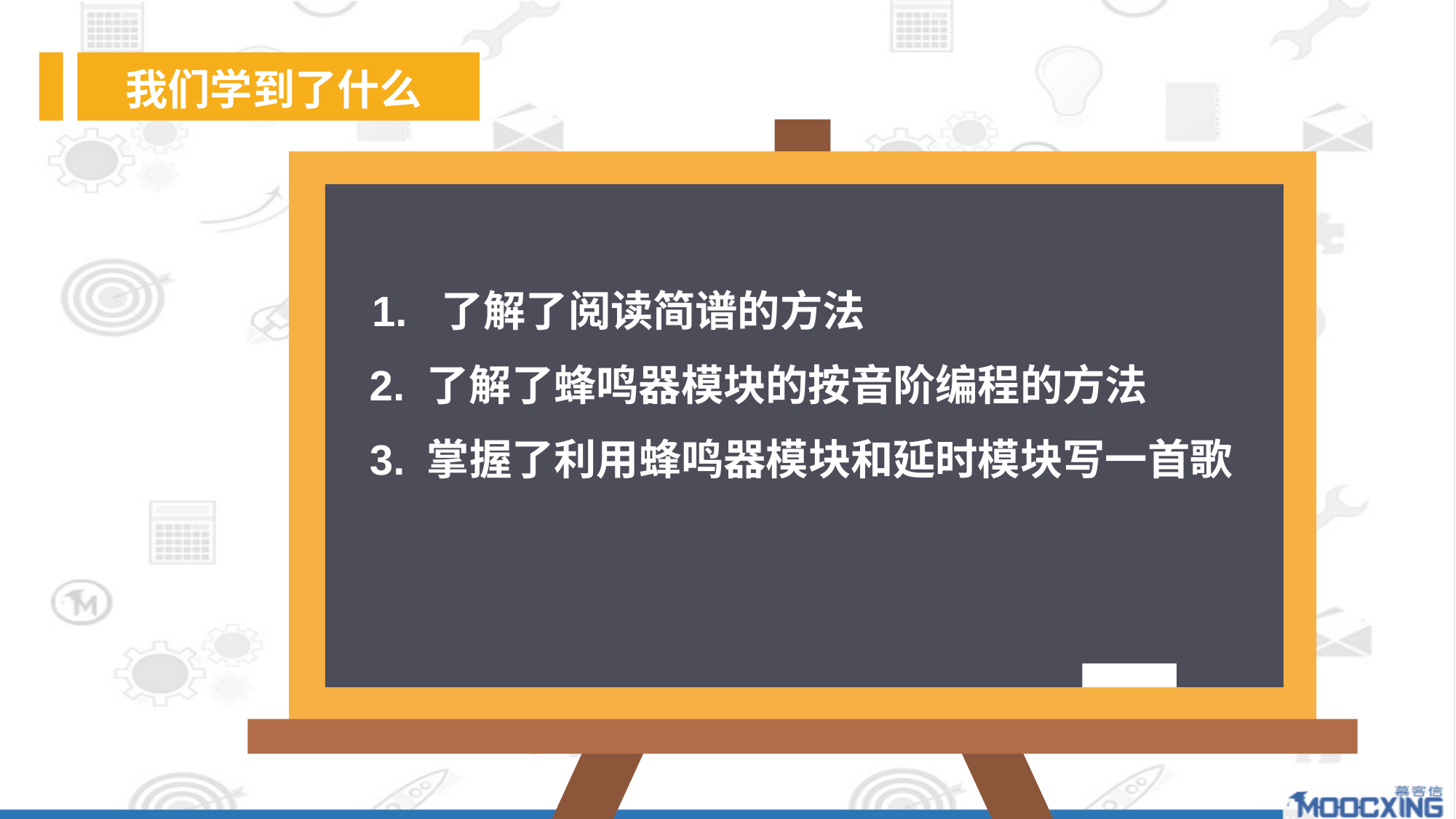

我们学到了什么

1.  了解了阅读简谱的方法
2. 了解了蜂鸣器模块的按音阶编程的方法
3. 掌握了利用蜂鸣器模块和延时模块写一首歌